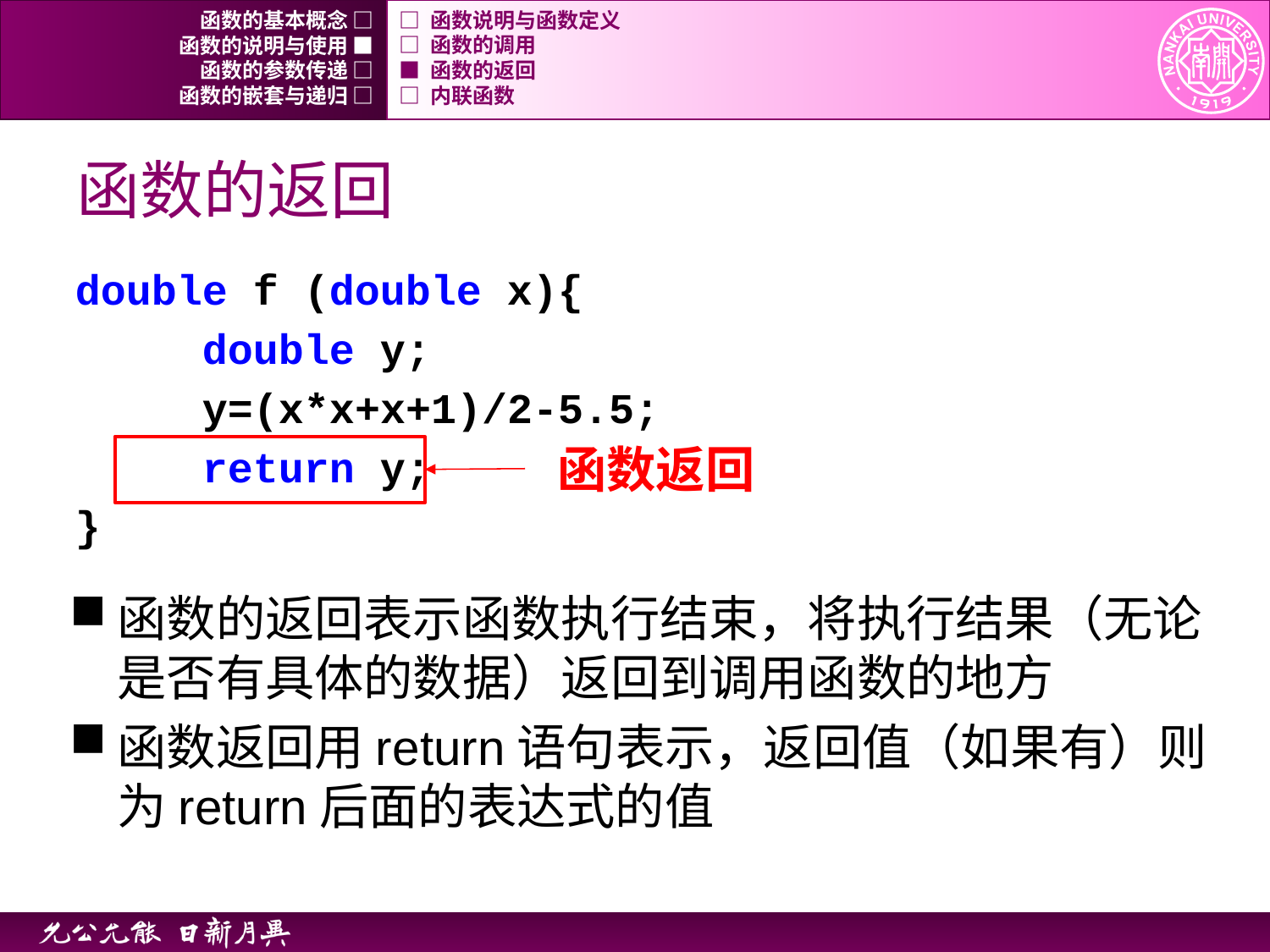

函数的基本概念 □
□ 函数说明与函数定义
函数的说明与使用 ■
□ 函数的调用
函数的参数传递 □
■ 函数的返回
函数的嵌套与递归 □
□ 内联函数
# 函数的返回
	double f (double x){
		double y;
		y=(x*x+x+1)/2-5.5;
		return y;
	}

函数返回

函数的返回表示函数执行结束，将执行结果（无论是否有具体的数据）返回到调用函数的地方
函数返回用return语句表示，返回值（如果有）则为return后面的表达式的值